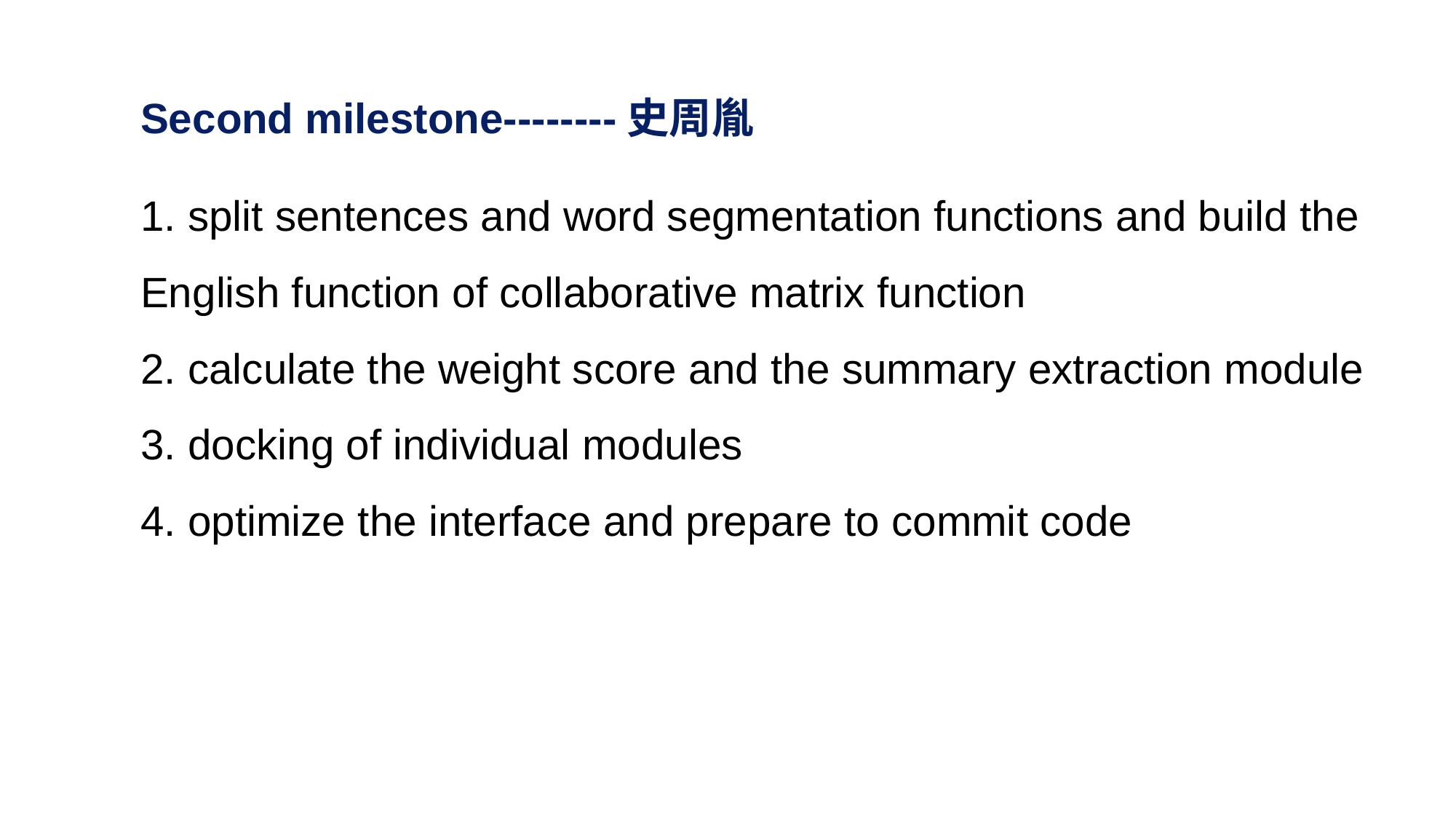

# Second milestone--------史周胤
1. split sentences and word segmentation functions and build the English function of collaborative matrix function
2. calculate the weight score and the summary extraction module
3. docking of individual modules
4. optimize the interface and prepare to commit code